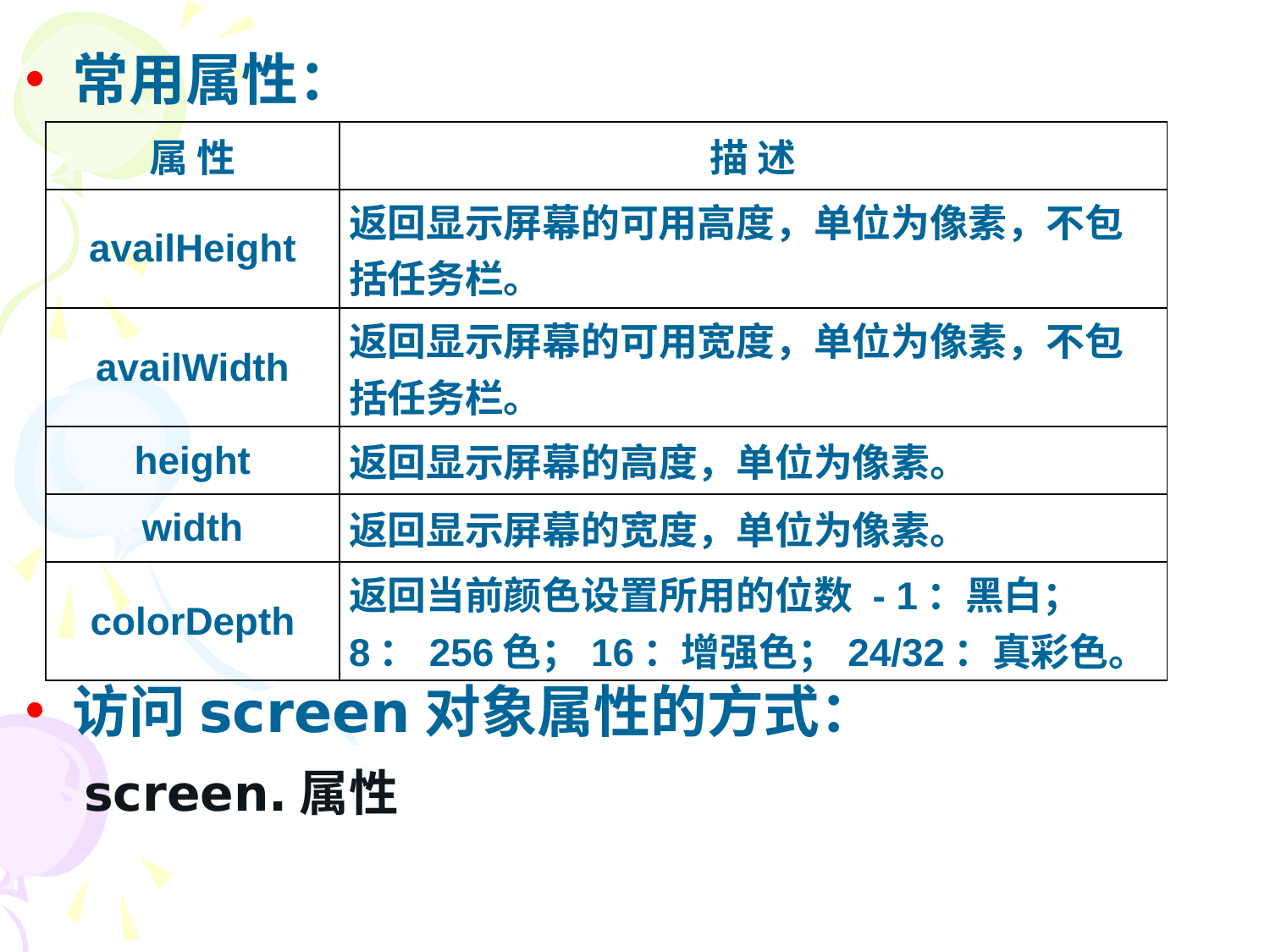

常用属性：

访问screen对象属性的方式：
   screen.属性

| 属 性 | 描 述 |
| --- | --- |
| availHeight | 返回显示屏幕的可用高度，单位为像素，不包括任务栏。 |
| availWidth | 返回显示屏幕的可用宽度，单位为像素，不包括任务栏。 |
| height | 返回显示屏幕的高度，单位为像素。 |
| width | 返回显示屏幕的宽度，单位为像素。 |
| colorDepth | 返回当前颜色设置所用的位数 - 1：黑白；8：256色；16：增强色；24/32：真彩色。 |